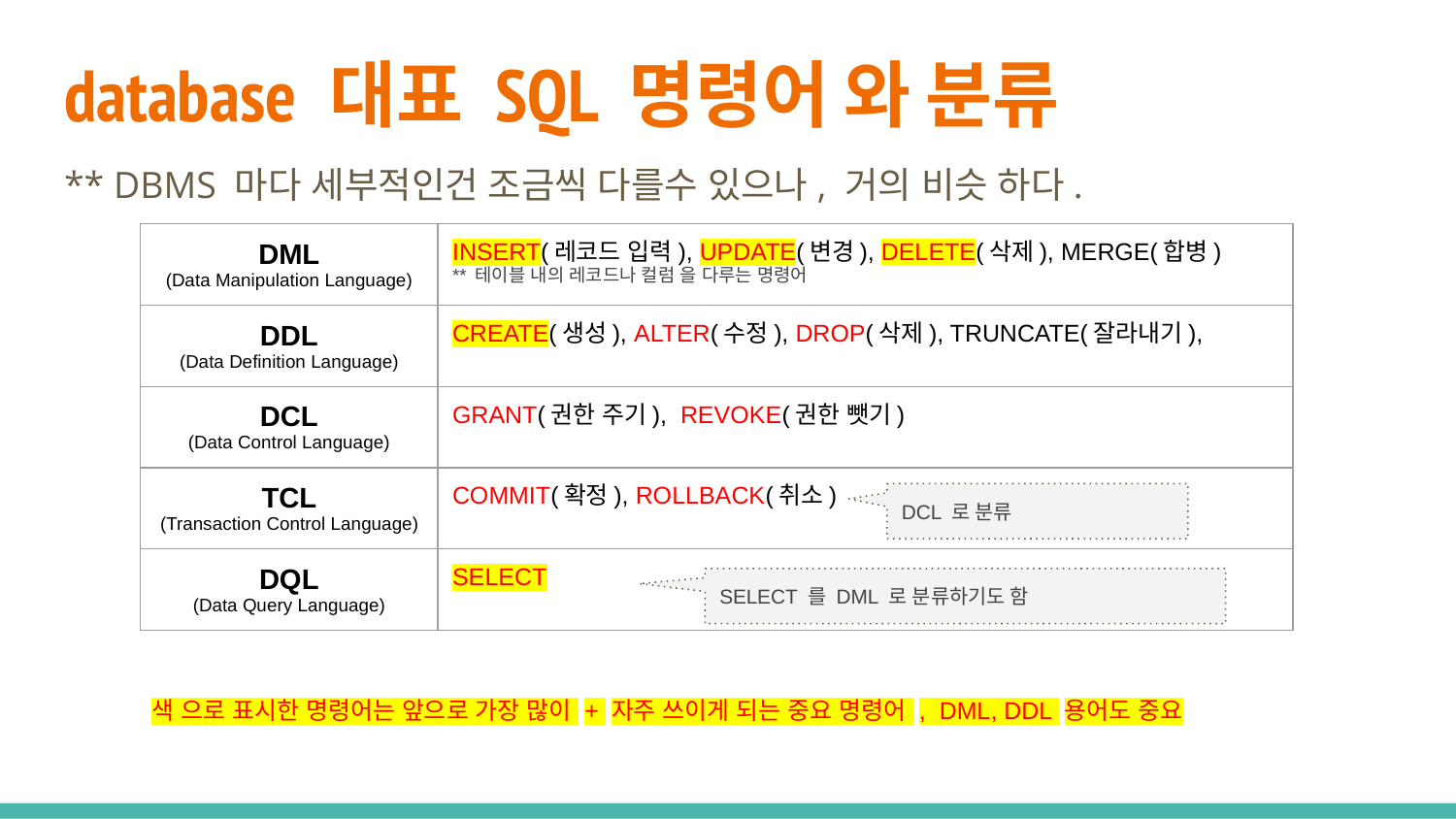

# database 대표 SQL 명령어 와 분류
** DBMS 마다 세부적인건 조금씩 다를수 있으나, 거의 비슷 하다.
| DML (Data Manipulation Language) | INSERT(레코드 입력), UPDATE(변경), DELETE(삭제), MERGE(합병) \*\* 테이블 내의 레코드나 컬럼 을 다루는 명령어 |
| --- | --- |
| DDL (Data Definition Language) | CREATE(생성), ALTER(수정), DROP(삭제), TRUNCATE(잘라내기), |
| DCL (Data Control Language) | GRANT(권한 주기), REVOKE(권한 뺏기) |
| TCL (Transaction Control Language) | COMMIT(확정), ROLLBACK(취소) |
| DQL (Data Query Language) | SELECT |
DCL 로 분류
SELECT 를 DML 로 분류하기도 함
색 으로 표시한 명령어는 앞으로 가장 많이 + 자주 쓰이게 되는 중요 명령어 ,  DML, DDL 용어도 중요